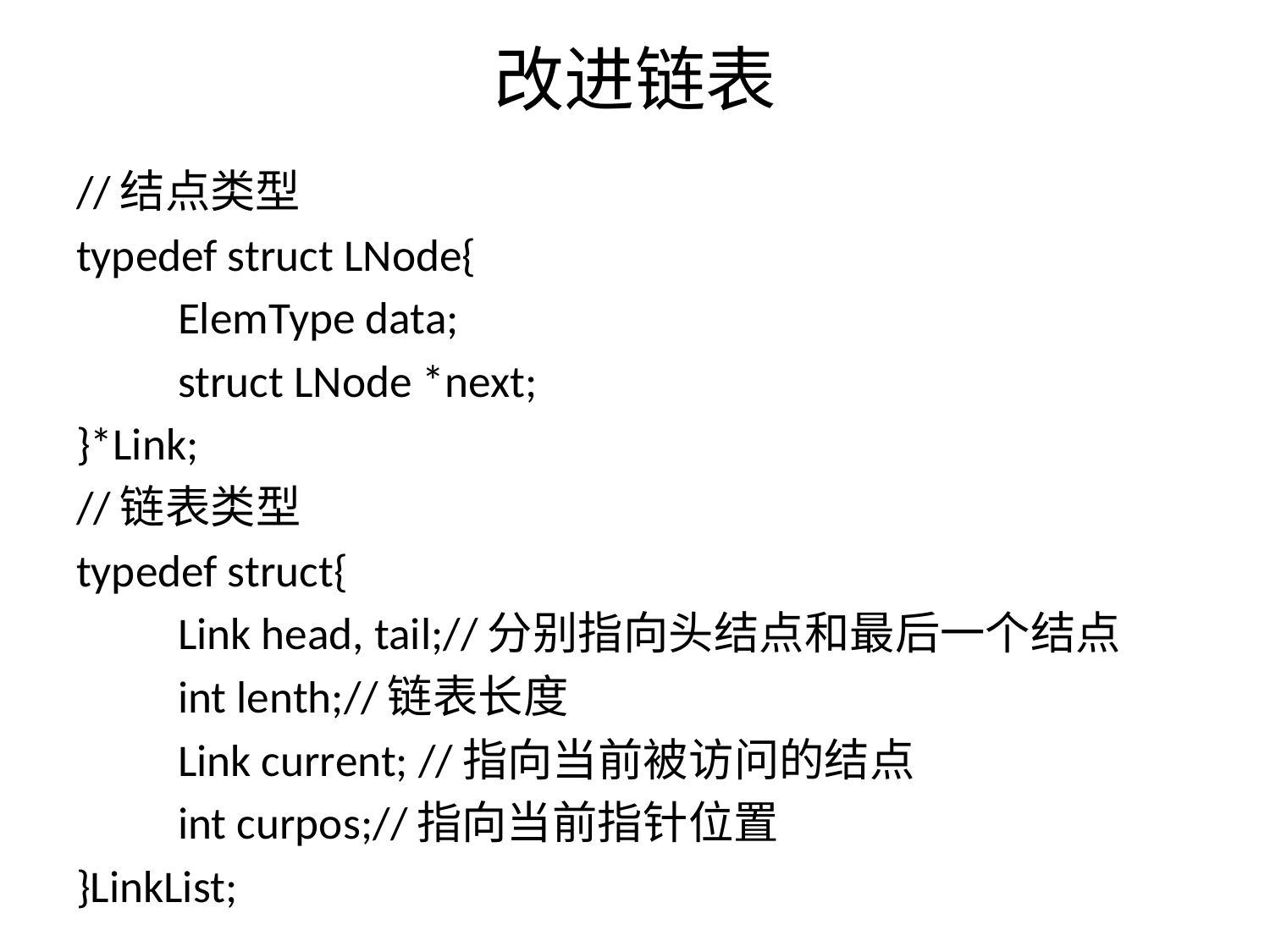

# 改进链表
//结点类型
typedef struct LNode{
	ElemType data;
	struct LNode *next;
}*Link;
//链表类型
typedef struct{
	Link head, tail;//分别指向头结点和最后一个结点
	int lenth;//链表长度
	Link current; //指向当前被访问的结点
	int curpos;//指向当前指针位置
}LinkList;